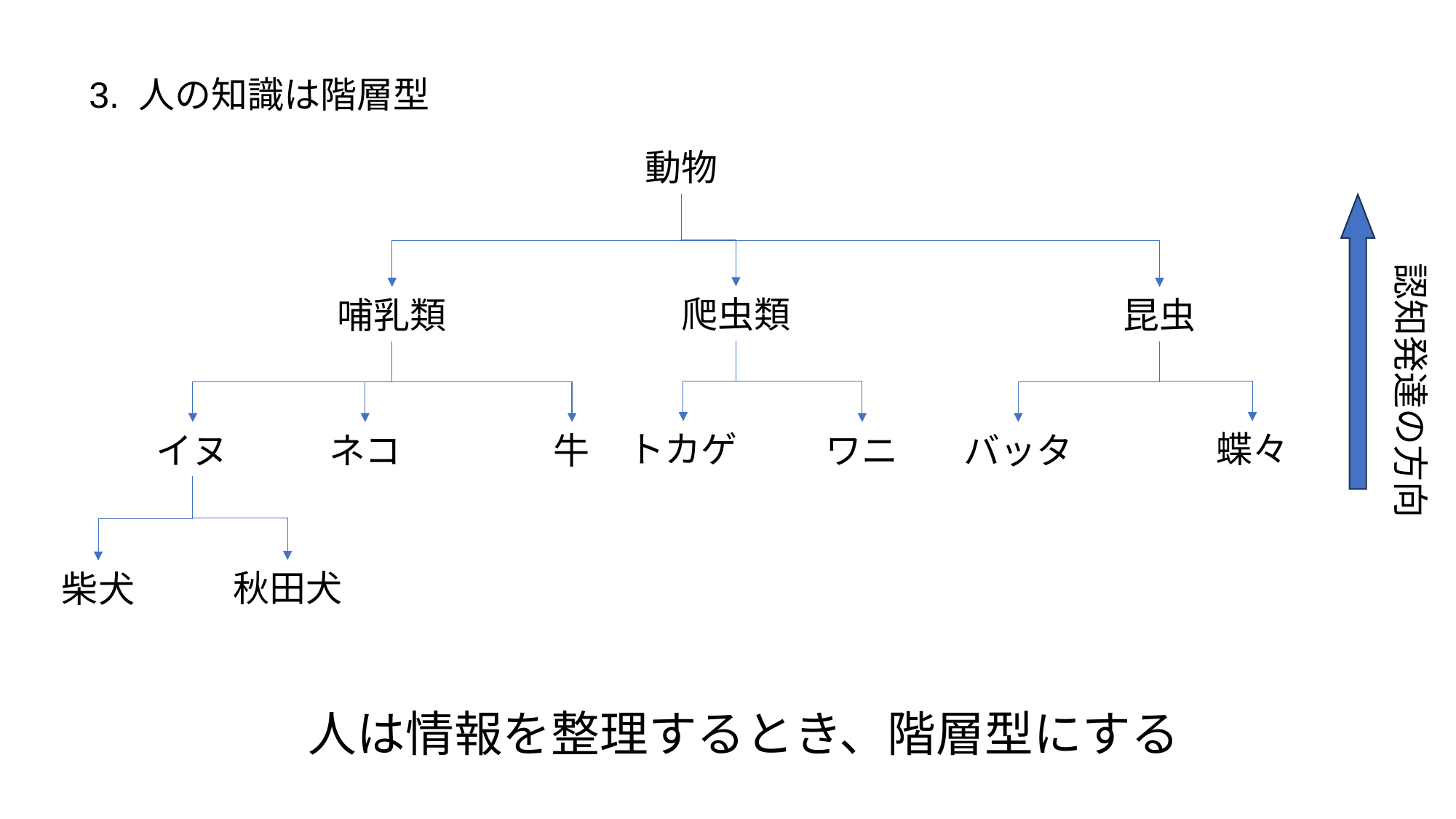

3. 人の知識は階層型
動物

認知発達の方向
爬虫類
哺乳類
昆虫
トカゲ
蝶々
イヌ
ネコ
牛
ワニ
バッタ
秋田犬
柴犬
人は情報を整理するとき、階層型にする